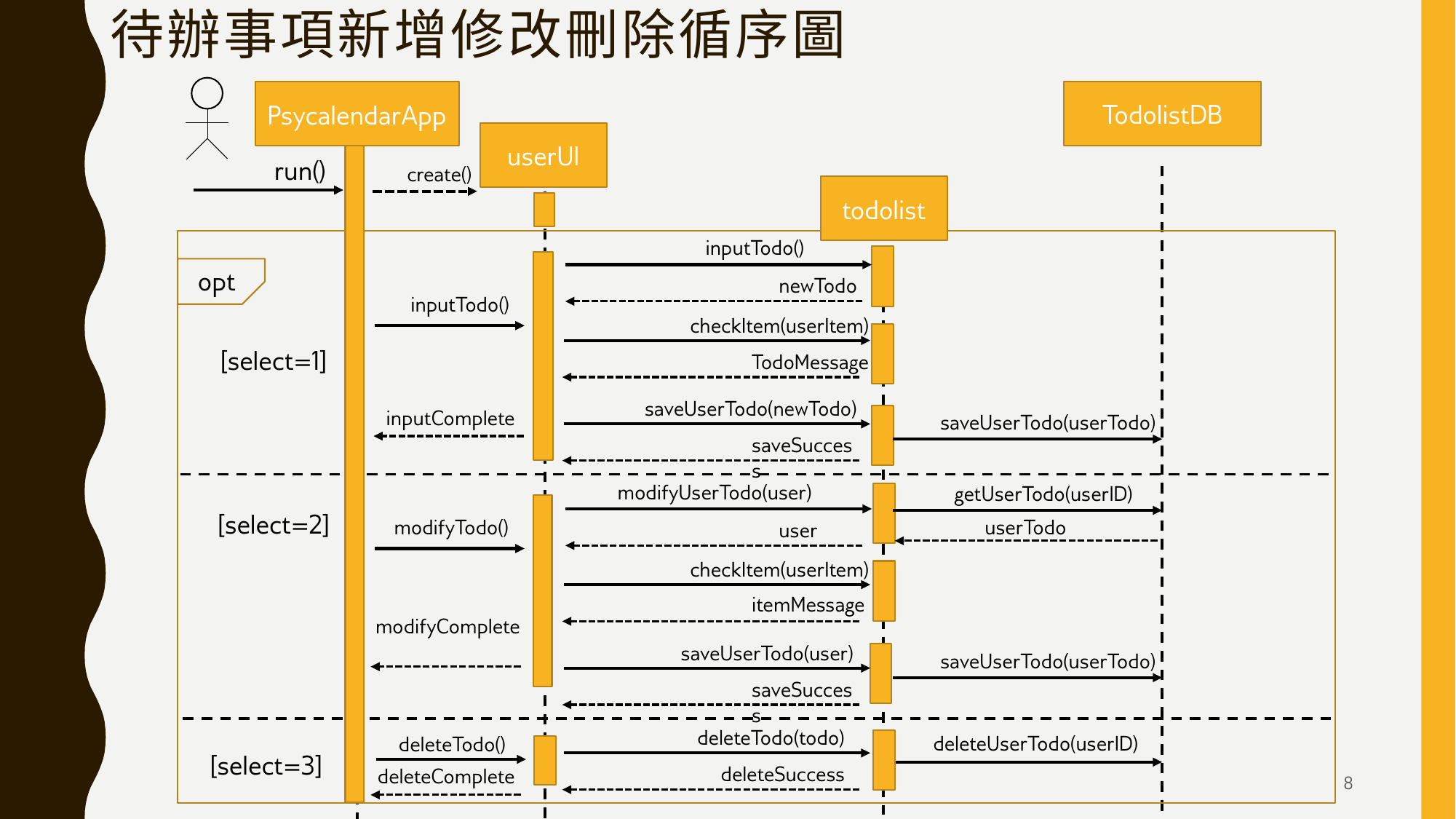

# 待辦事項新增修改刪除循序圖

TodolistDB
PsycalendarApp
userUI

run()
create()
todolist

inputTodo()

opt

newTodo
inputTodo()
checkItem(userItem)

[select=1]
TodoMessage
saveUserTodo(newTodo)
inputComplete
saveUserTodo(userTodo)

saveSuccess
modifyUserTodo(user)
getUserTodo(userID)

[select=2]
userTodo
modifyTodo()
user
checkItem(userItem)

itemMessage
modifyComplete
saveUserTodo(user)
saveUserTodo(userTodo)

saveSuccess
deleteTodo(todo)
deleteUserTodo(userID)
deleteTodo()

[select=3]
deleteSuccess
deleteComplete
8